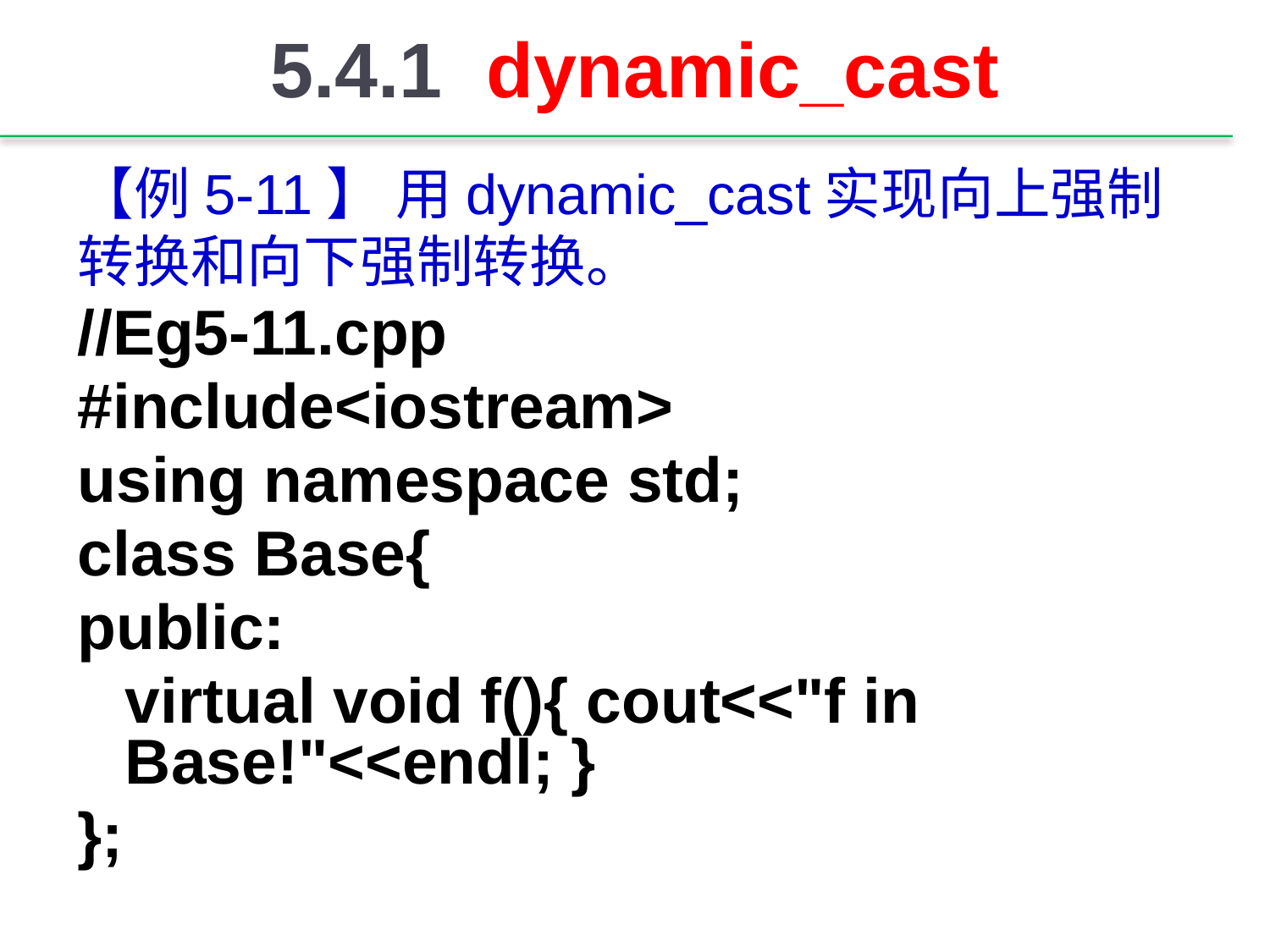

# 5.4.1  dynamic_cast
【例5-11】 用dynamic_cast实现向上强制转换和向下强制转换。
//Eg5-11.cpp
#include<iostream>
using namespace std;
class Base{
public:
	virtual void f(){ cout<<"f in Base!"<<endl; }
};